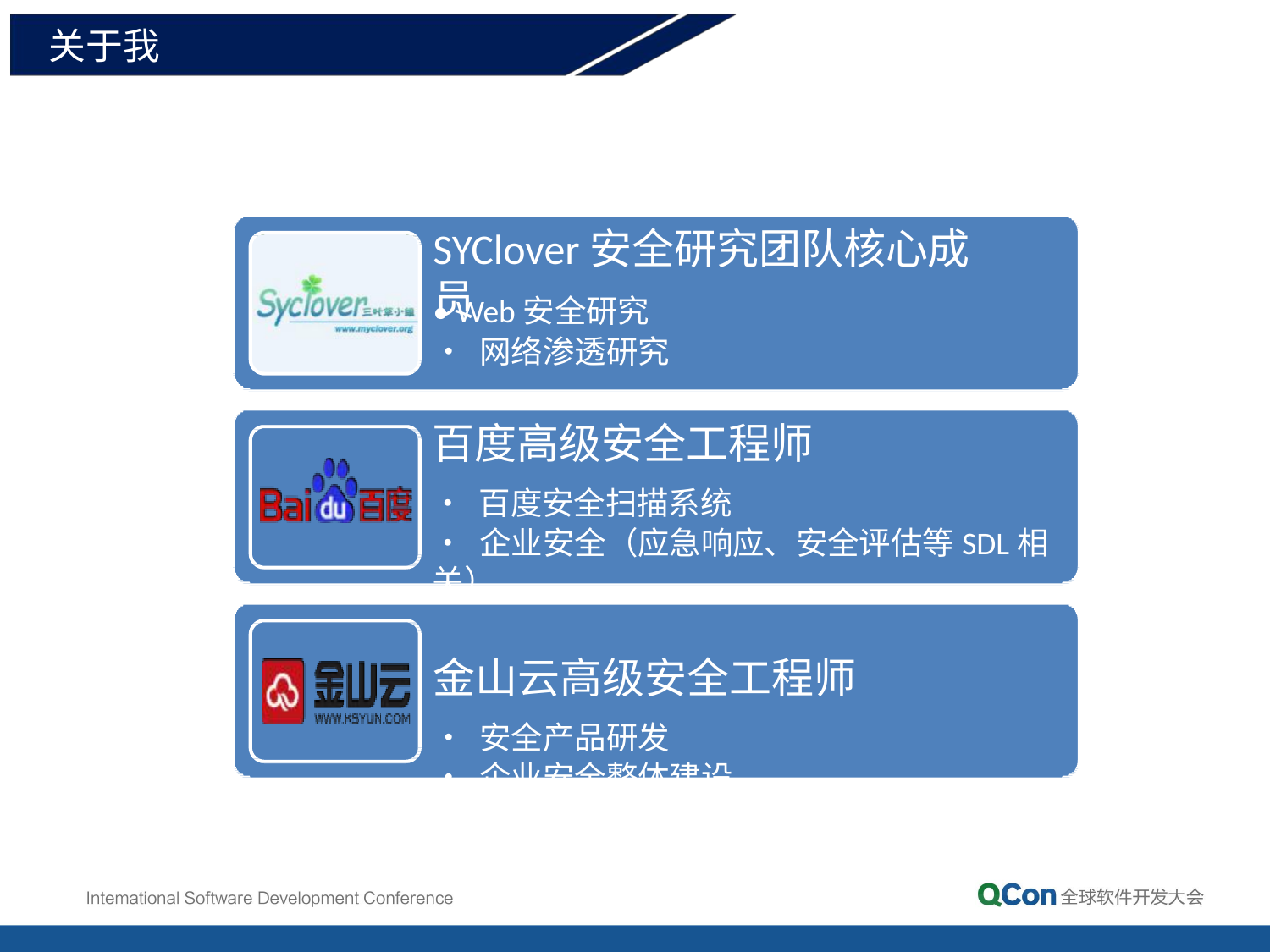

关于我

# SYClover安全研究团队核心成员

• Web安全研究
• 网络渗透研究

百度高级安全工程师
• 百度安全扫描系统
• 企业安全（应急响应、安全评估等SDL相关）

金山云高级安全工程师
• 安全产品研发
• 企业安全整体建设